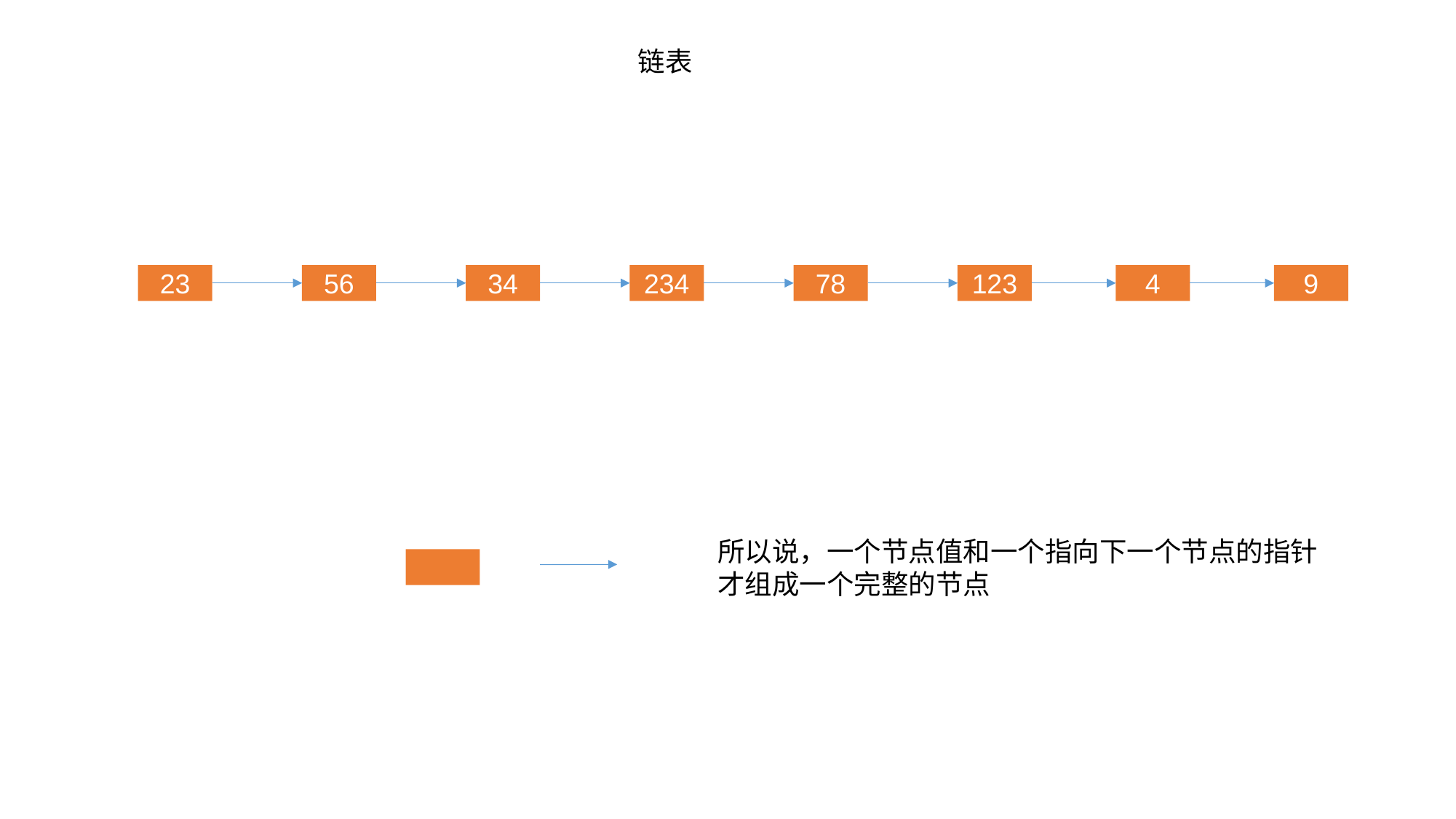

链表
4
9
23
78
123
234
34
56
所以说，一个节点值和一个指向下一个节点的指针
才组成一个完整的节点